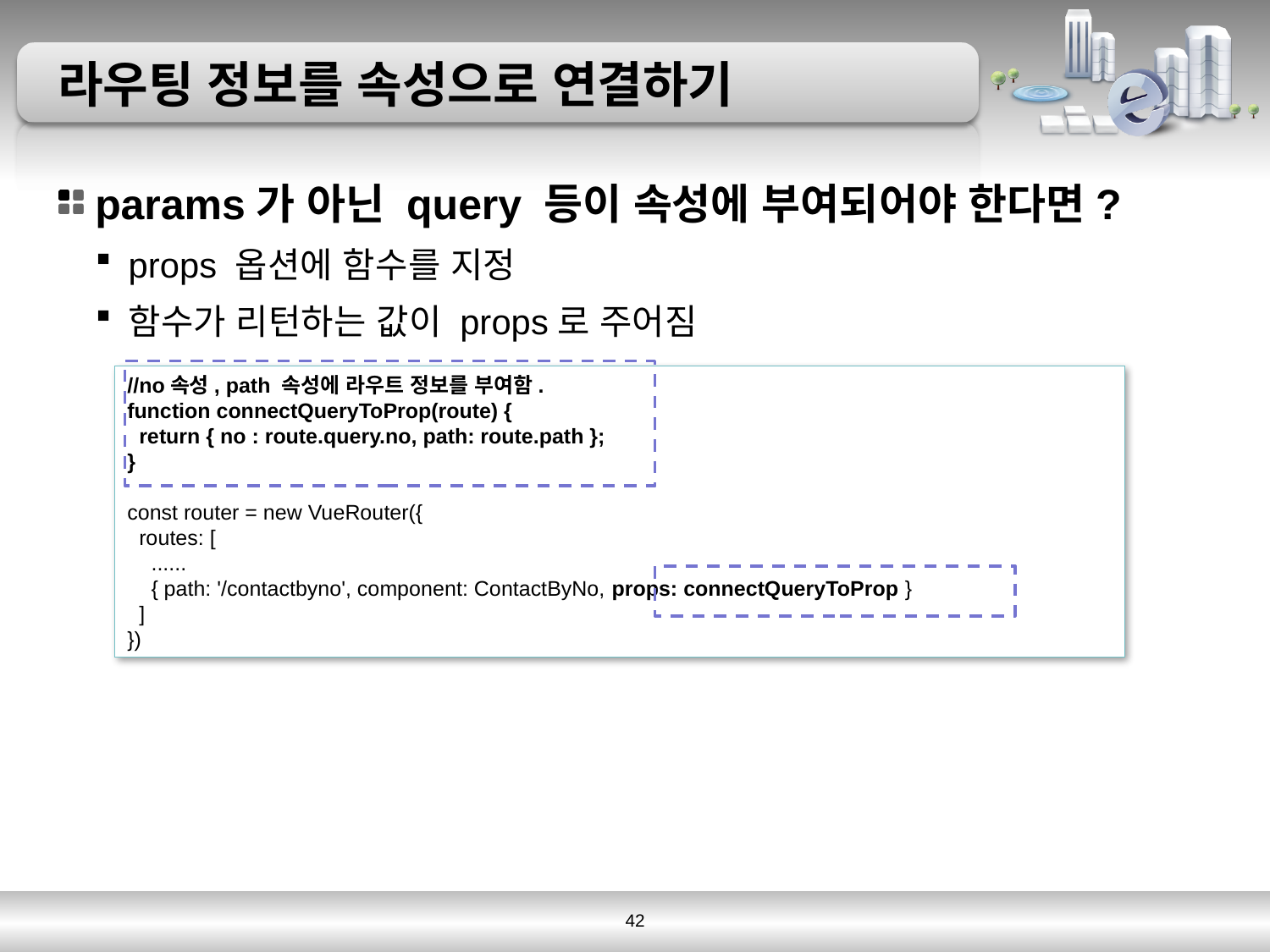

# 라우팅 정보를 속성으로 연결하기
params가 아닌 query 등이 속성에 부여되어야 한다면?
props 옵션에 함수를 지정
함수가 리턴하는 값이 props로 주어짐

//no속성, path 속성에 라우트 정보를 부여함.
function connectQueryToProp(route) {
  return { no : route.query.no, path: route.path };
}

const router = new VueRouter({
  routes: [
    ......
    { path: '/contactbyno', component: ContactByNo, props: connectQueryToProp }
  ]
})